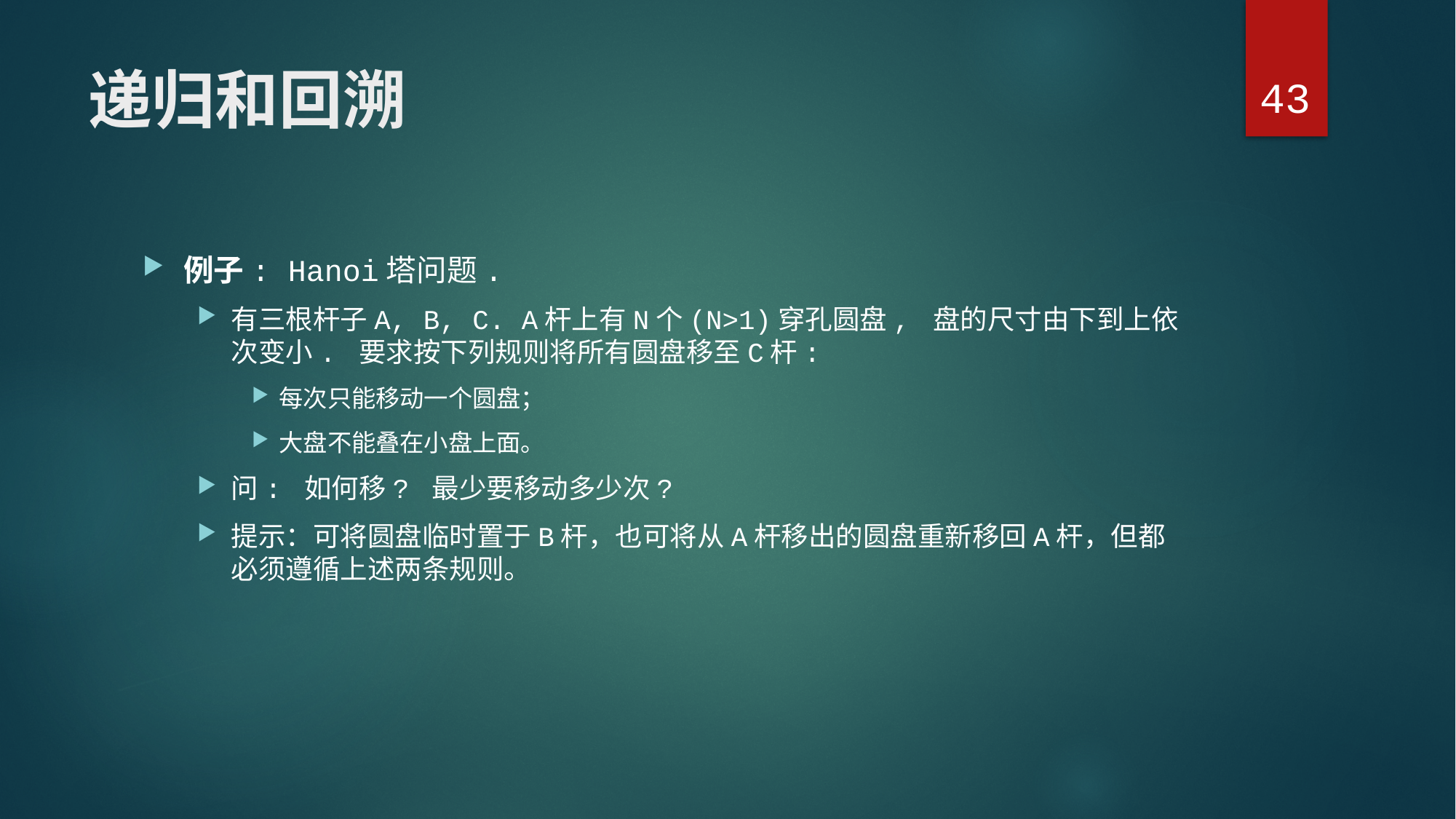

43
# 递归和回溯
例子: Hanoi塔问题.
有三根杆子A, B, C. A杆上有N个(N>1)穿孔圆盘, 盘的尺寸由下到上依次变小. 要求按下列规则将所有圆盘移至C杆:
每次只能移动一个圆盘；
大盘不能叠在小盘上面。
问: 如何移? 最少要移动多少次?
提示：可将圆盘临时置于B杆，也可将从A杆移出的圆盘重新移回A杆，但都必须遵循上述两条规则。